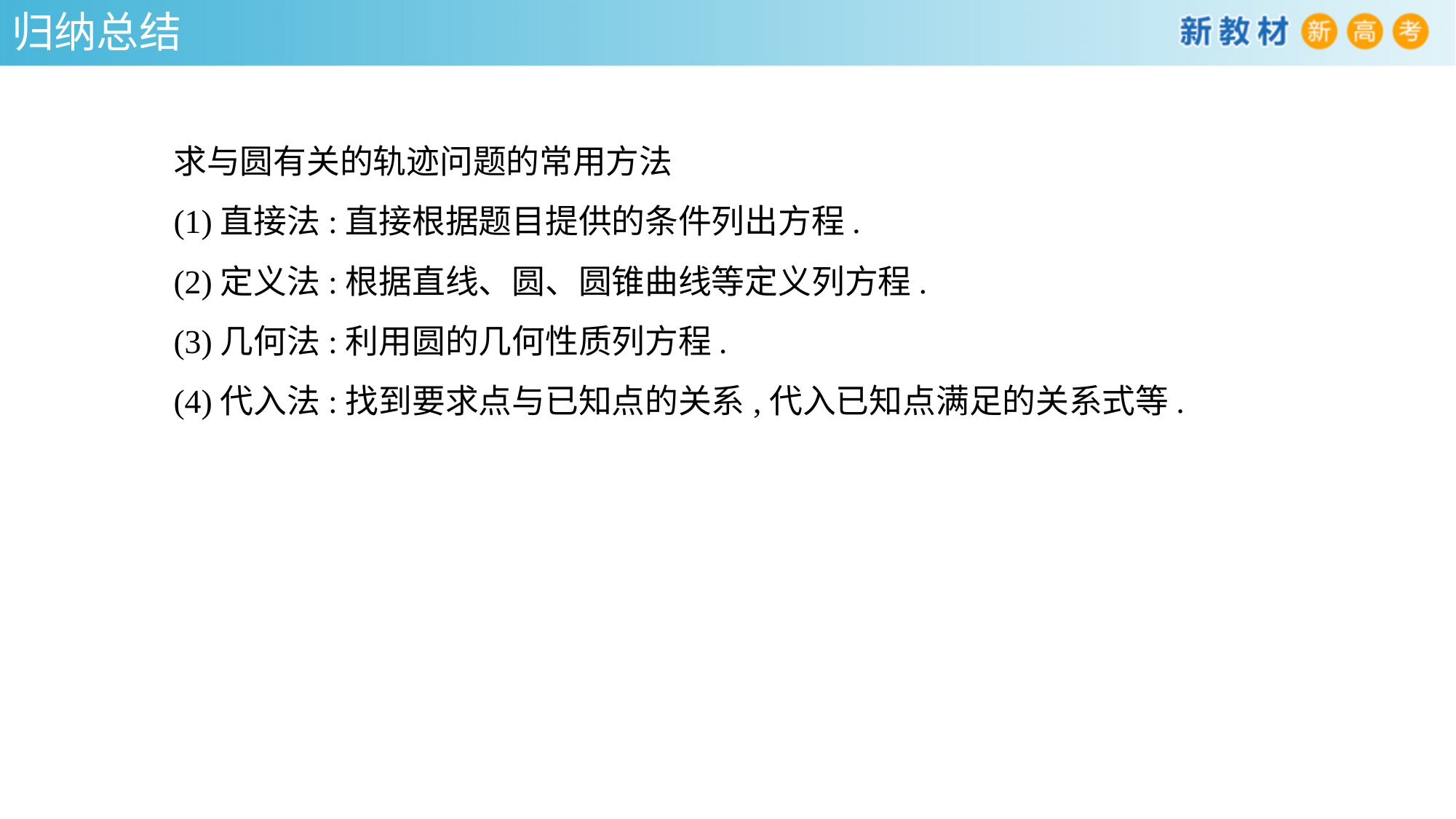

归纳总结
求与圆有关的轨迹问题的常用方法
(1)直接法:直接根据题目提供的条件列出方程.
(2)定义法:根据直线、圆、圆锥曲线等定义列方程.
(3)几何法:利用圆的几何性质列方程.
(4)代入法:找到要求点与已知点的关系,代入已知点满足的关系式等.